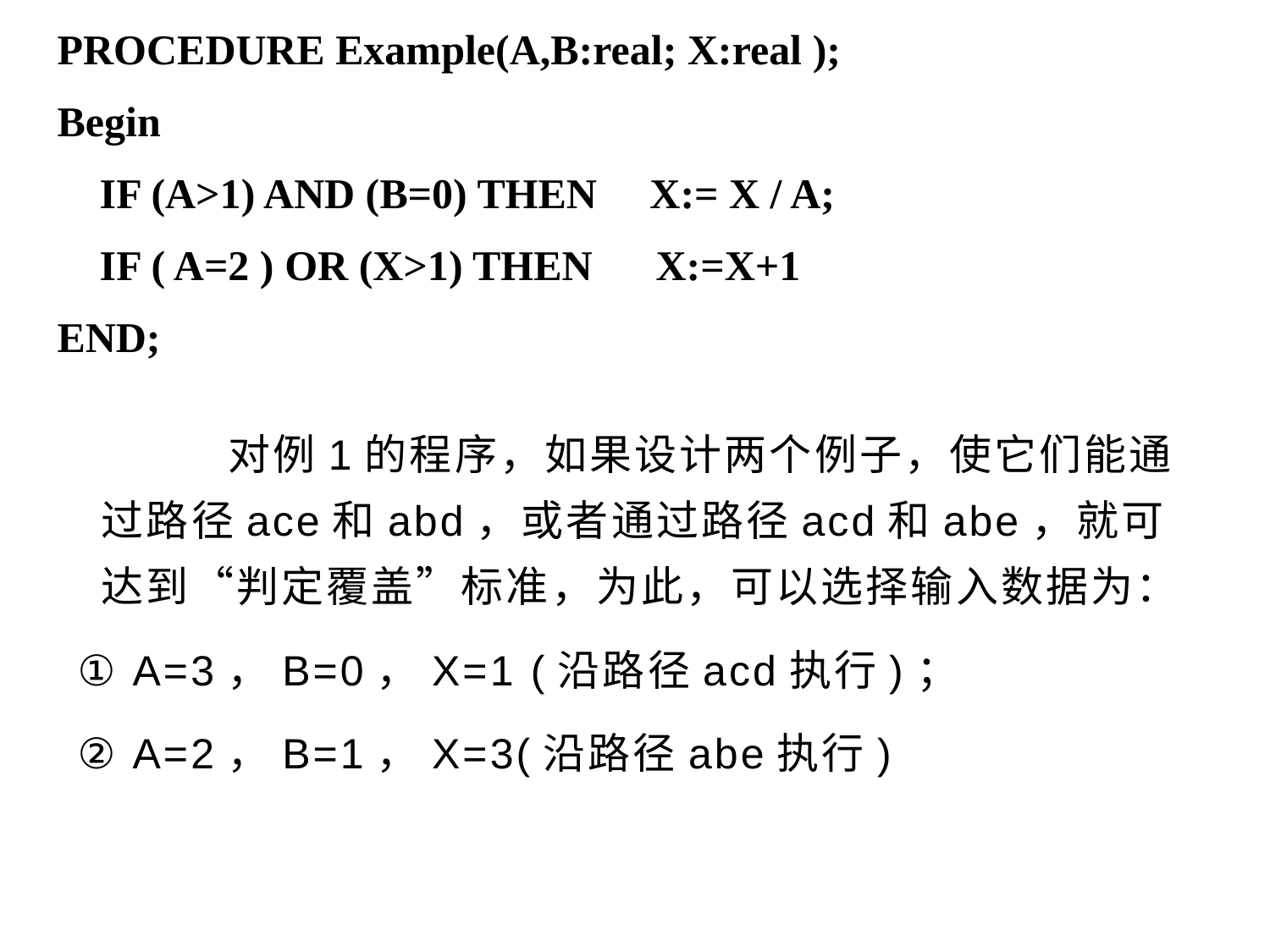

PROCEDURE Example(A,B:real; X:real );
Begin
    IF (A>1) AND (B=0) THEN     X:= X / A;
    IF ( A=2 ) OR (X>1) THEN      X:=X+1
END;
		对例1的程序，如果设计两个例子，使它们能通过路径ace和abd，或者通过路径acd和abe，就可达到“判定覆盖”标准，为此，可以选择输入数据为：
① A=3，B=0，X=1 (沿路径acd执行)；
② A=2，B=1，X=3(沿路径abe执行)